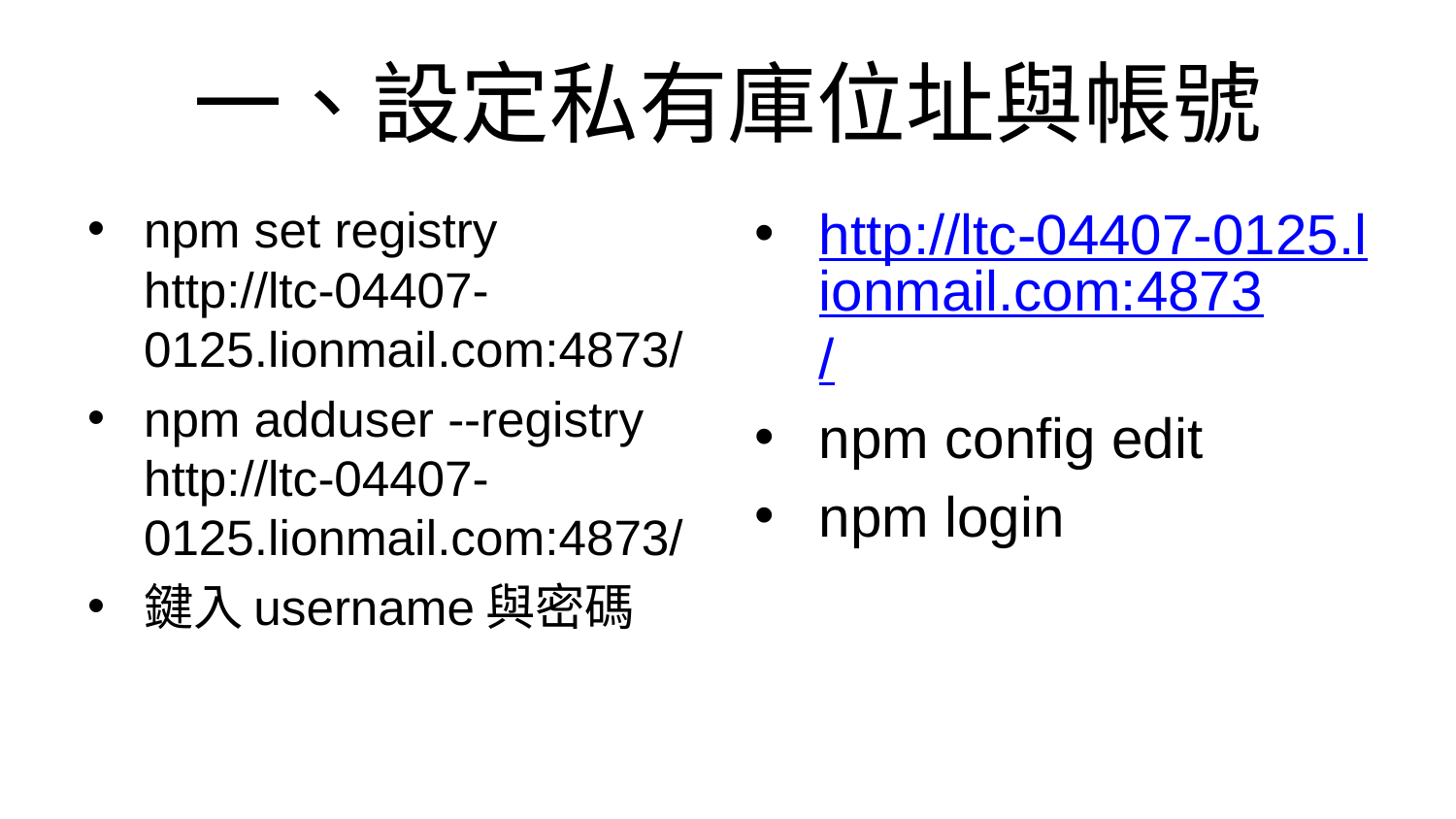

# 一、設定私有庫位址與帳號
npm set registry http://ltc-04407-0125.lionmail.com:4873/
npm adduser --registry  http://ltc-04407-0125.lionmail.com:4873/
鍵入username與密碼
http://ltc-04407-0125.lionmail.com:4873/
npm config edit
npm login